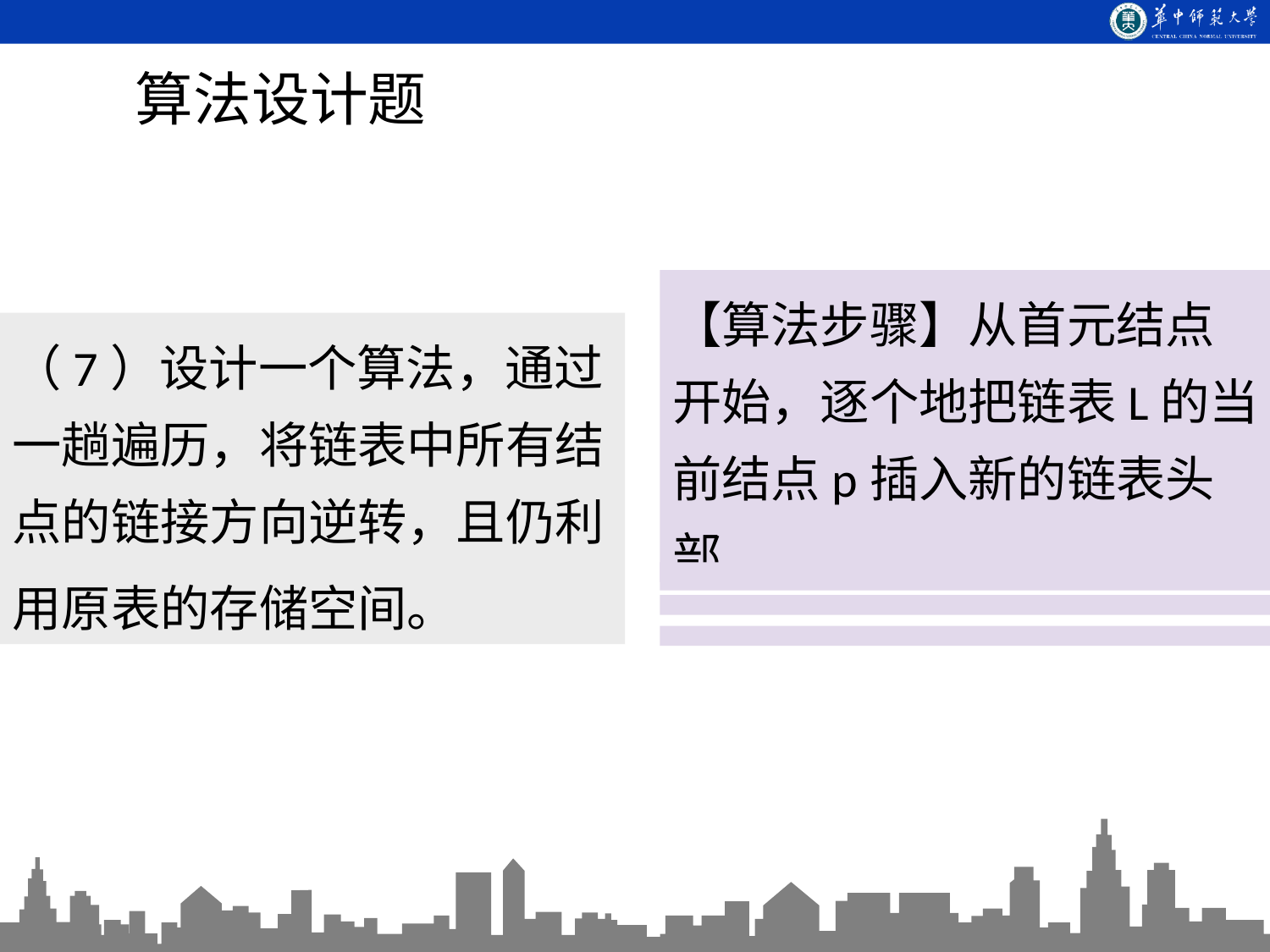

算法设计题
（7）设计一个算法，通过一趟遍历，将链表中所有结点的链接方向逆转，且仍利用原表的存储空间。
【算法步骤】从首元结点开始，逐个地把链表L的当前结点p插入新的链表头部